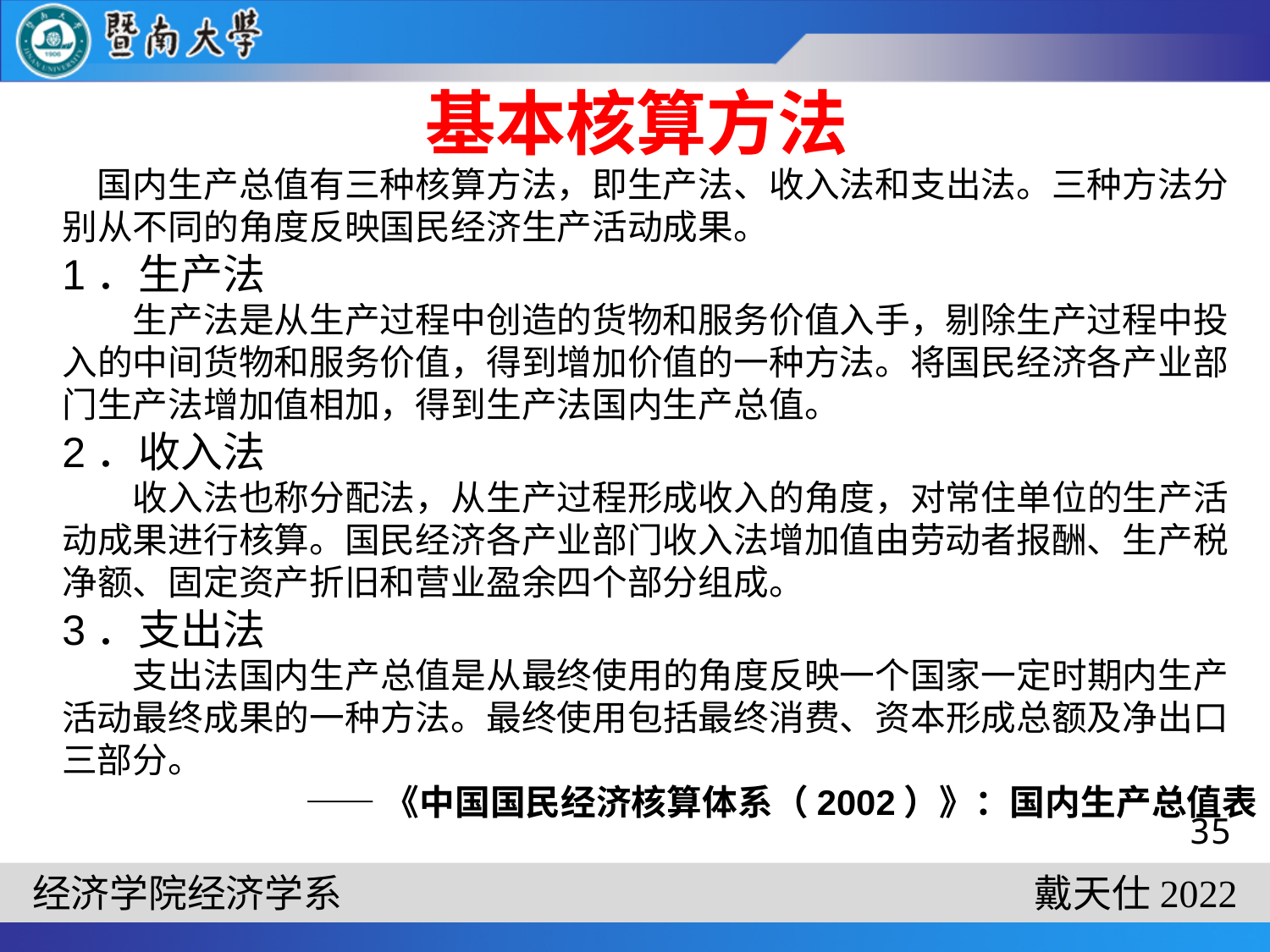

基本核算方法
　国内生产总值有三种核算方法，即生产法、收入法和支出法。三种方法分别从不同的角度反映国民经济生产活动成果。
1．生产法
　　生产法是从生产过程中创造的货物和服务价值入手，剔除生产过程中投入的中间货物和服务价值，得到增加价值的一种方法。将国民经济各产业部门生产法增加值相加，得到生产法国内生产总值。
2．收入法
　　收入法也称分配法，从生产过程形成收入的角度，对常住单位的生产活动成果进行核算。国民经济各产业部门收入法增加值由劳动者报酬、生产税净额、固定资产折旧和营业盈余四个部分组成。
3．支出法
　　支出法国内生产总值是从最终使用的角度反映一个国家一定时期内生产活动最终成果的一种方法。最终使用包括最终消费、资本形成总额及净出口三部分。
——《中国国民经济核算体系（2002）》：国内生产总值表
35